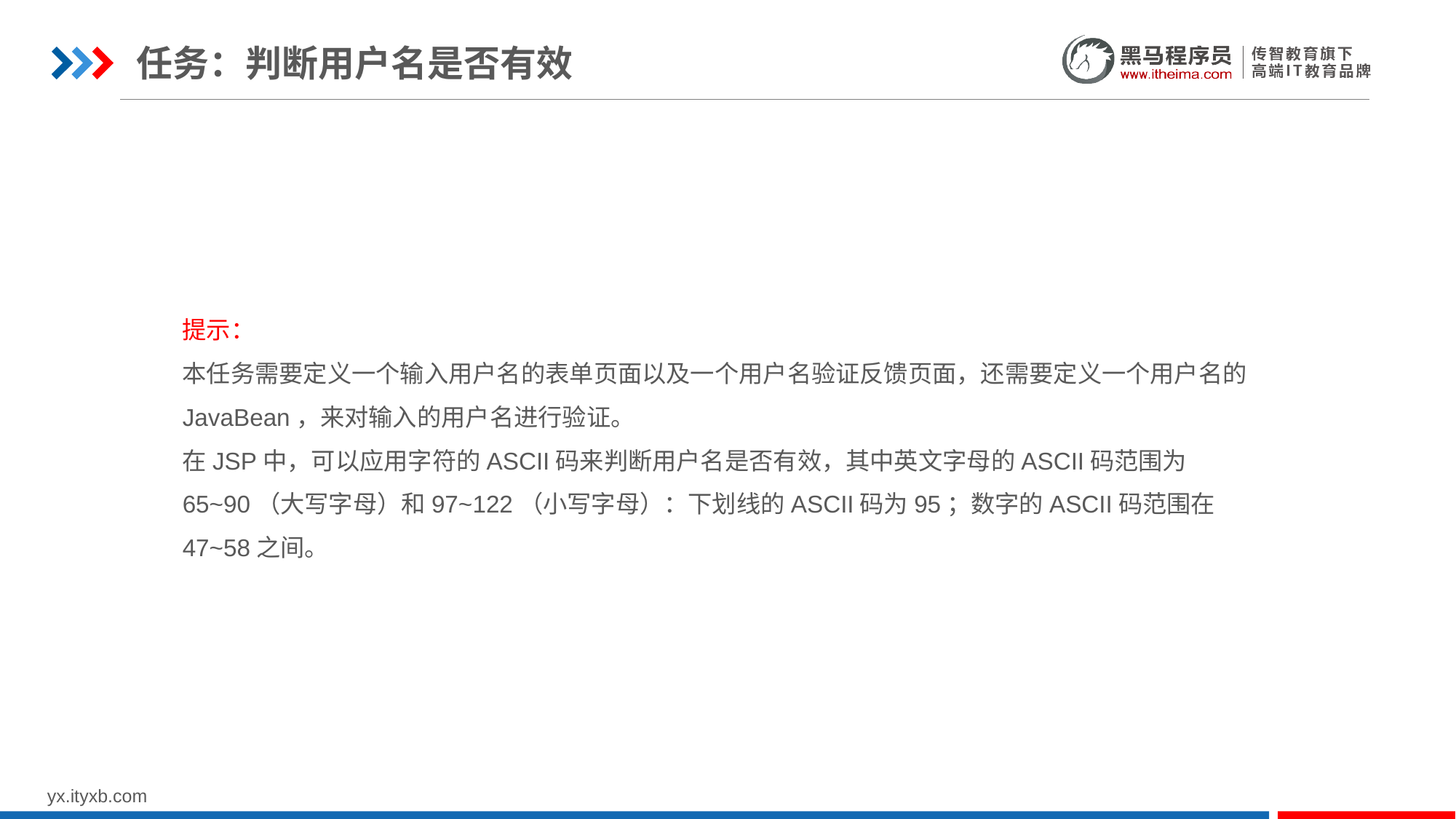

任务：判断用户名是否有效
提示：
本任务需要定义一个输入用户名的表单页面以及一个用户名验证反馈页面，还需要定义一个用户名的JavaBean，来对输入的用户名进行验证。
在JSP中，可以应用字符的ASCII码来判断用户名是否有效，其中英文字母的ASCII码范围为65~90（大写字母）和97~122（小写字母）：下划线的ASCII码为95；数字的ASCII码范围在47~58之间。